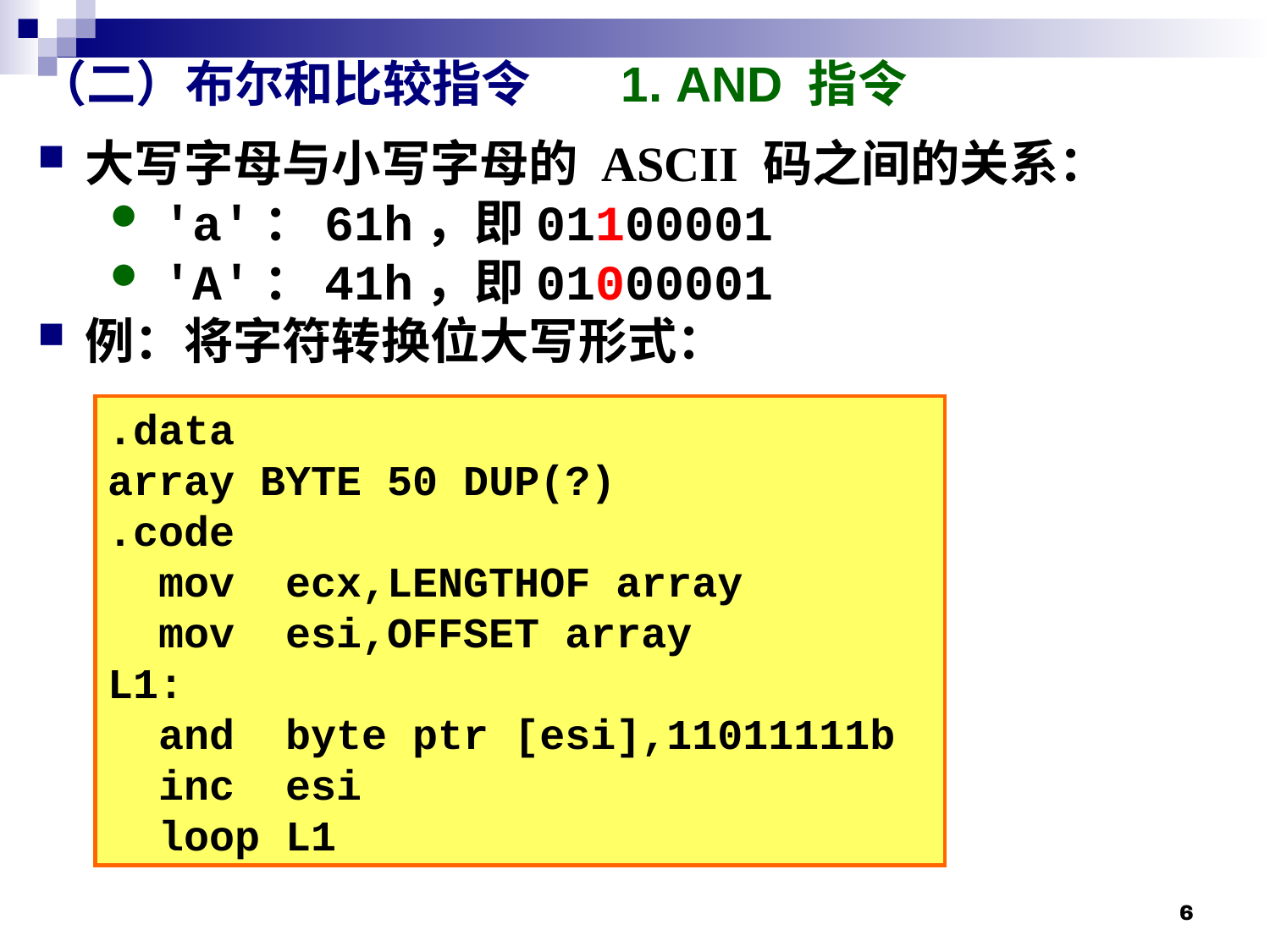

# （二）布尔和比较指令       1. AND 指令
大写字母与小写字母的 ASCII 码之间的关系：
'a'：61h，即01100001
'A'：41h，即01000001
例：将字符转换位大写形式：
.data
array BYTE 50 DUP(?)
.code
  mov  ecx,LENGTHOF array
  mov  esi,OFFSET array
L1:
  and  byte ptr [esi],11011111b
  inc  esi
  loop L1
6